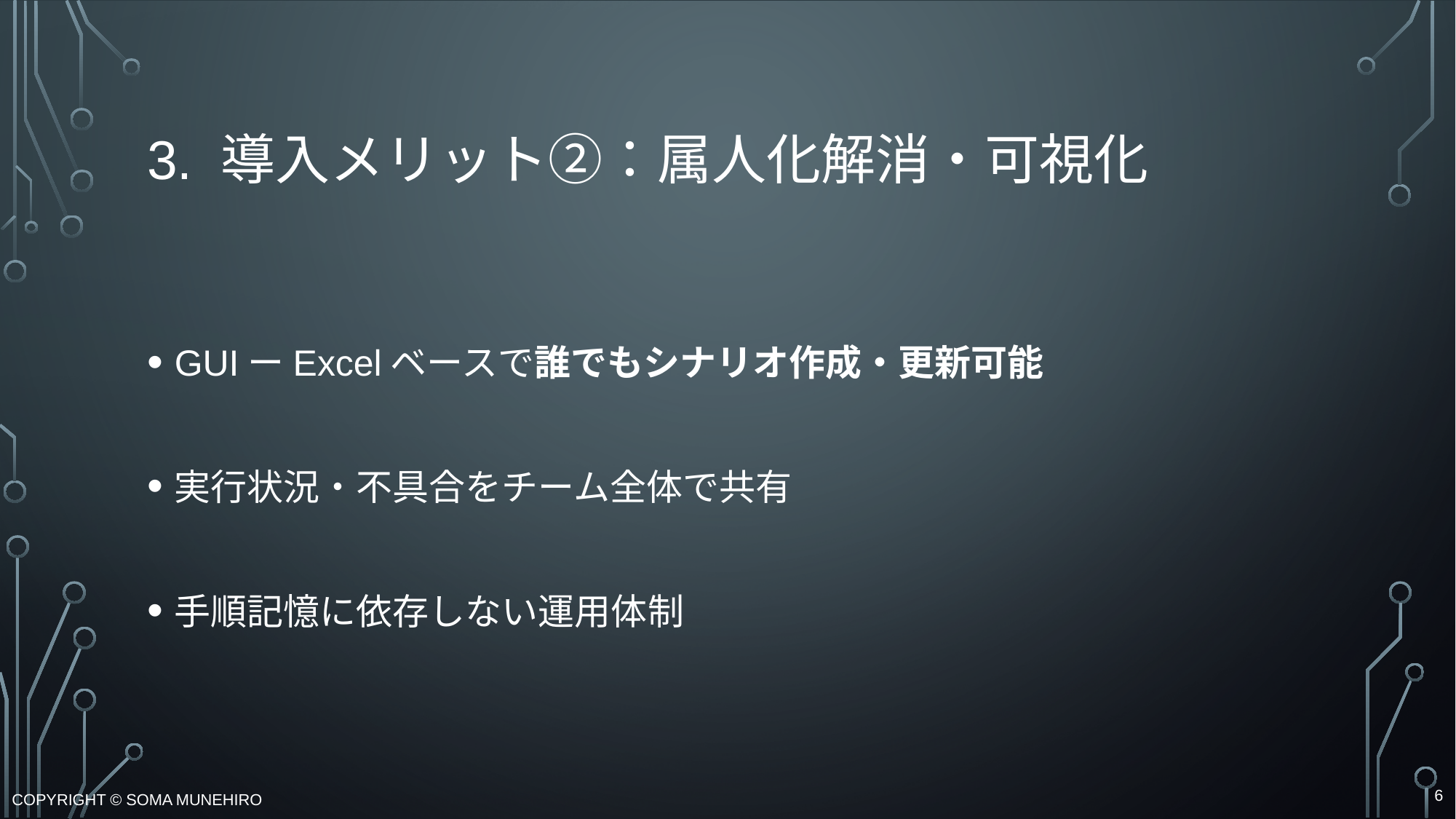

# 3. 導入メリット②：属人化解消・可視化
GUIーExcelベースで誰でもシナリオ作成・更新可能
実行状況・不具合をチーム全体で共有
手順記憶に依存しない運用体制
6
Copyright © Soma Munehiro